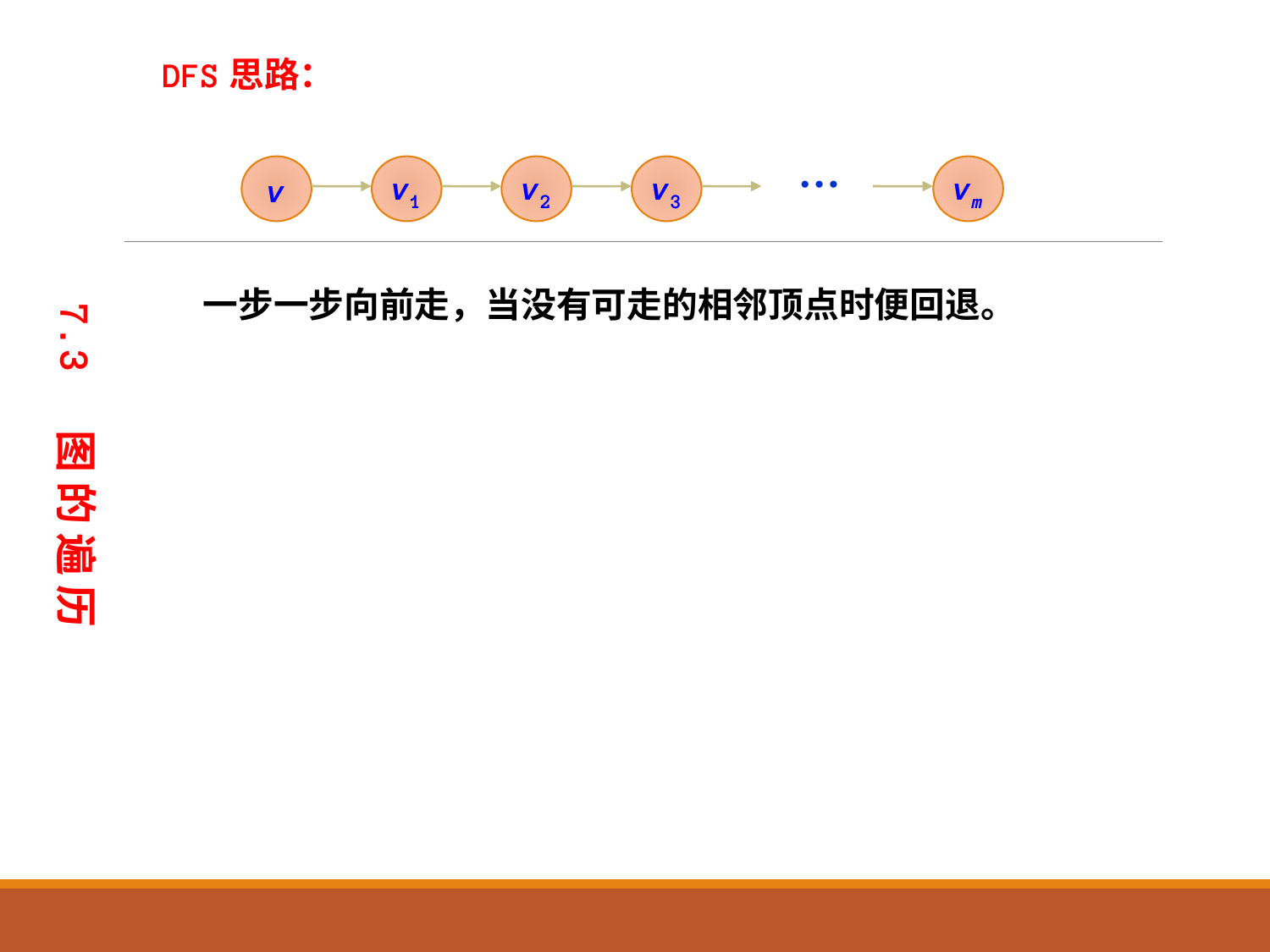

DFS思路：
…
v
v1
v2
v3
vm

一步一步向前走，当没有可走的相邻顶点时便回退。
7.3  图 的 遍 历